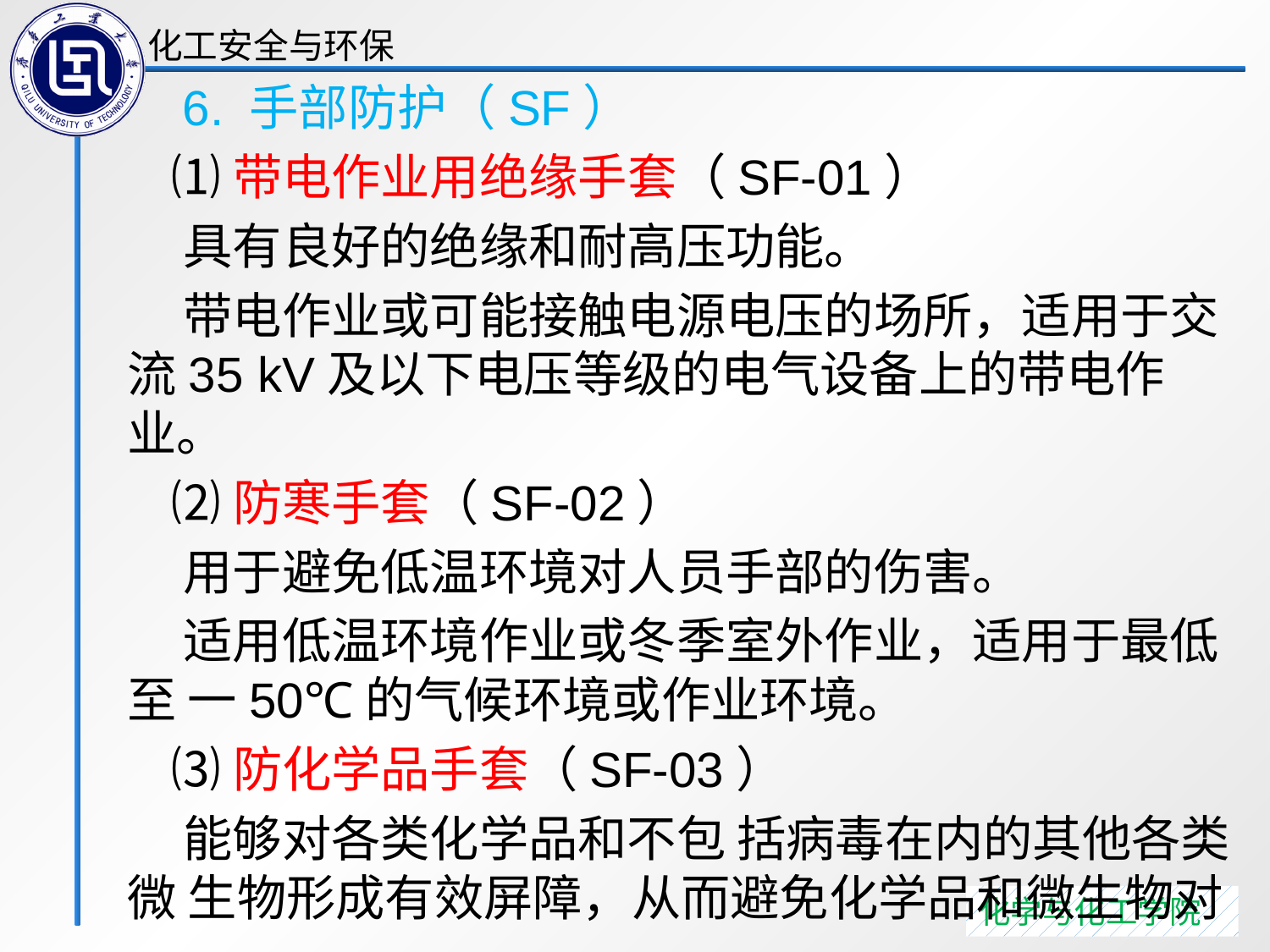

6. 手部防护（SF）
    ⑴带电作业用绝缘手套（SF-01）
    具有良好的绝缘和耐高压功能。
    带电作业或可能接触电源电压的场所，适用于交流35 kV及以下电压等级的电气设备上的带电作业。
    ⑵防寒手套（SF-02）
    用于避免低温环境对人员手部的伤害。
    适用低温环境作业或冬季室外作业，适用于最低至 一50℃的气候环境或作业环境。
    ⑶防化学品手套（SF-03）
    能够对各类化学品和不包 括病毒在内的其他各类微 生物形成有效屏障，从而避免化学品和微生物对